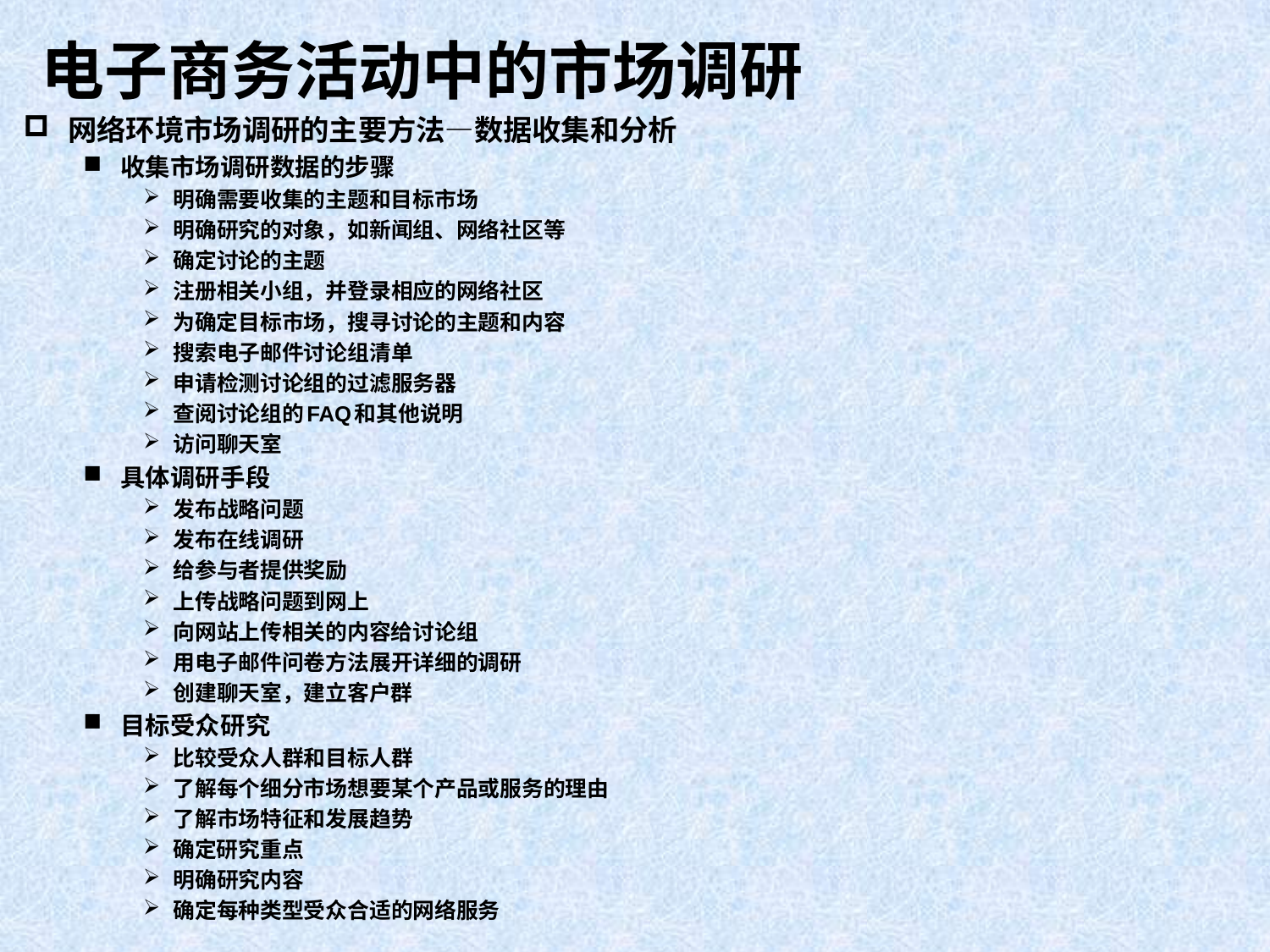

# 电子商务活动中的市场调研
网络环境市场调研的主要方法—数据收集和分析
收集市场调研数据的步骤
明确需要收集的主题和目标市场
明确研究的对象，如新闻组、网络社区等
确定讨论的主题
注册相关小组，并登录相应的网络社区
为确定目标市场，搜寻讨论的主题和内容
搜索电子邮件讨论组清单
申请检测讨论组的过滤服务器
查阅讨论组的FAQ和其他说明
访问聊天室
具体调研手段
发布战略问题
发布在线调研
给参与者提供奖励
上传战略问题到网上
向网站上传相关的内容给讨论组
用电子邮件问卷方法展开详细的调研
创建聊天室，建立客户群
目标受众研究
比较受众人群和目标人群
了解每个细分市场想要某个产品或服务的理由
了解市场特征和发展趋势
确定研究重点
明确研究内容
确定每种类型受众合适的网络服务